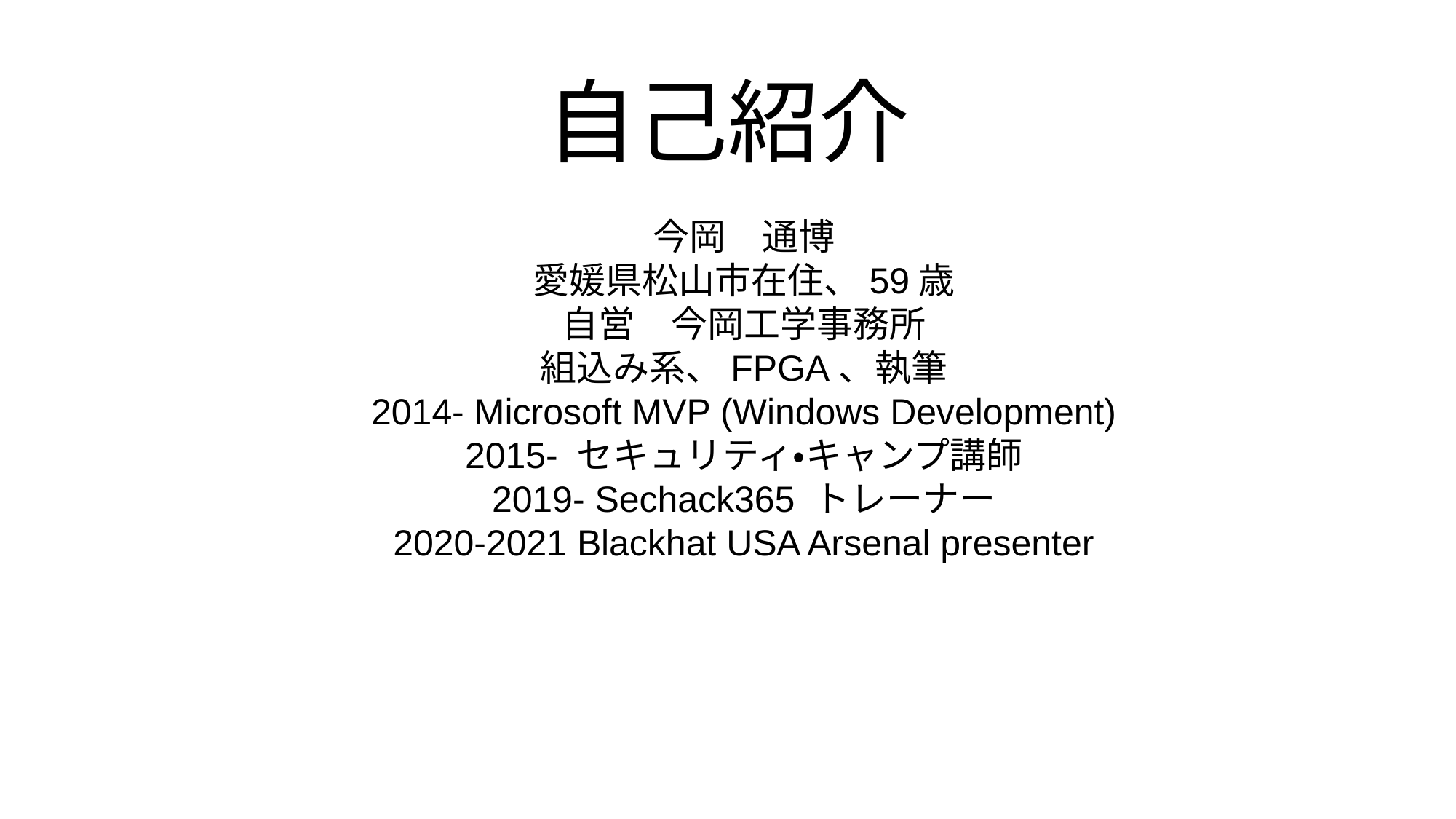

# 自己紹介

今岡　通博
愛媛県松山市在住、59歳
自営　今岡工学事務所
組込み系、FPGA、執筆
2014- Microsoft MVP (Windows Development)
2015- セキュリティ・キャンプ講師
2019- Sechack365 トレーナー
2020-2021 Blackhat USA Arsenal presenter